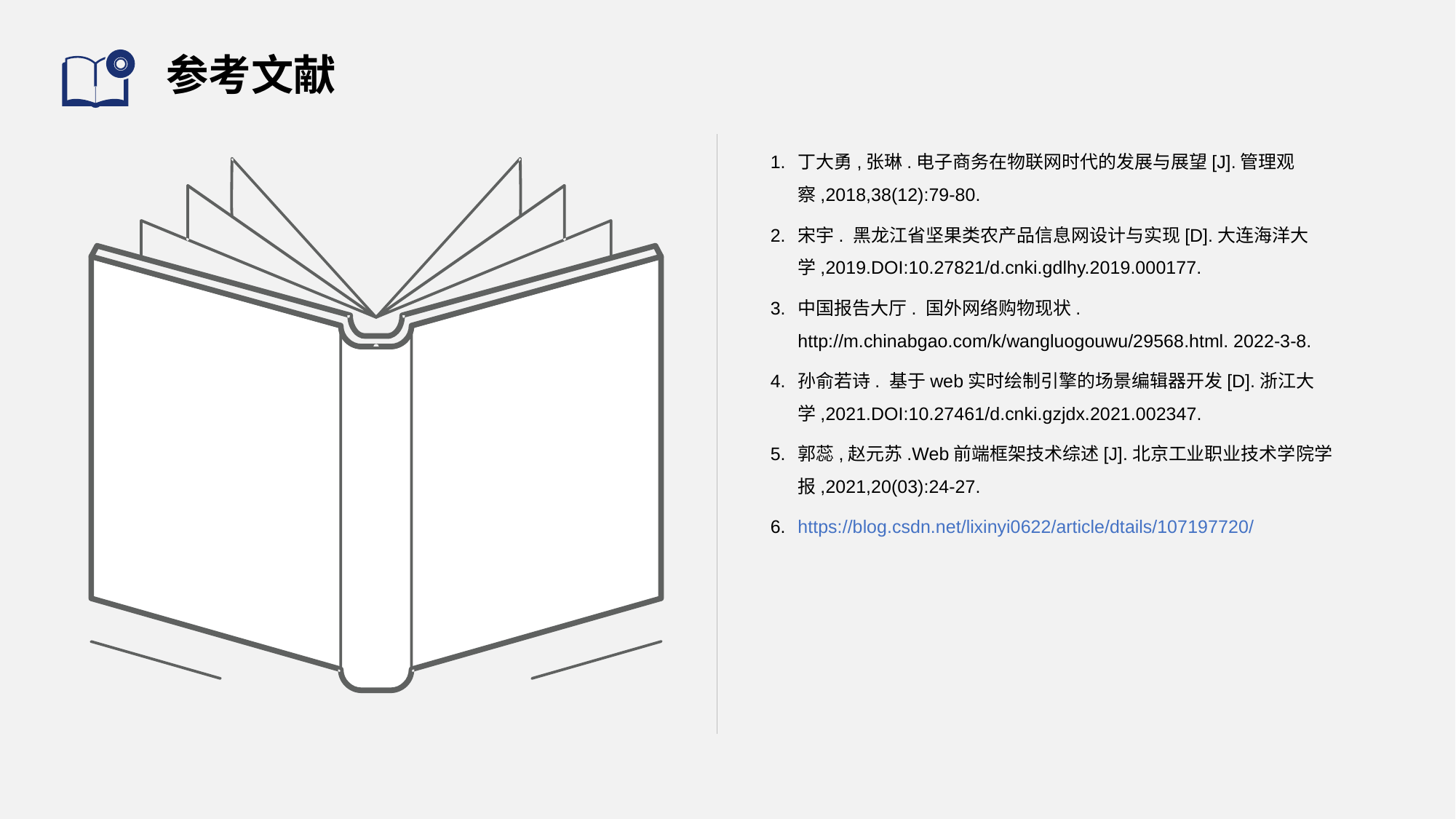

# 参考文献
丁大勇,张琳.电子商务在物联网时代的发展与展望[J].管理观察,2018,38(12):79-80.
宋宇. 黑龙江省坚果类农产品信息网设计与实现[D].大连海洋大学,2019.DOI:10.27821/d.cnki.gdlhy.2019.000177.
中国报告大厅. 国外网络购物现状. http://m.chinabgao.com/k/wangluogouwu/29568.html. 2022-3-8.
孙俞若诗. 基于web实时绘制引擎的场景编辑器开发[D].浙江大学,2021.DOI:10.27461/d.cnki.gzjdx.2021.002347.
郭蕊,赵元苏.Web前端框架技术综述[J].北京工业职业技术学院学报,2021,20(03):24-27.
https://blog.csdn.net/lixinyi0622/article/dtails/107197720/